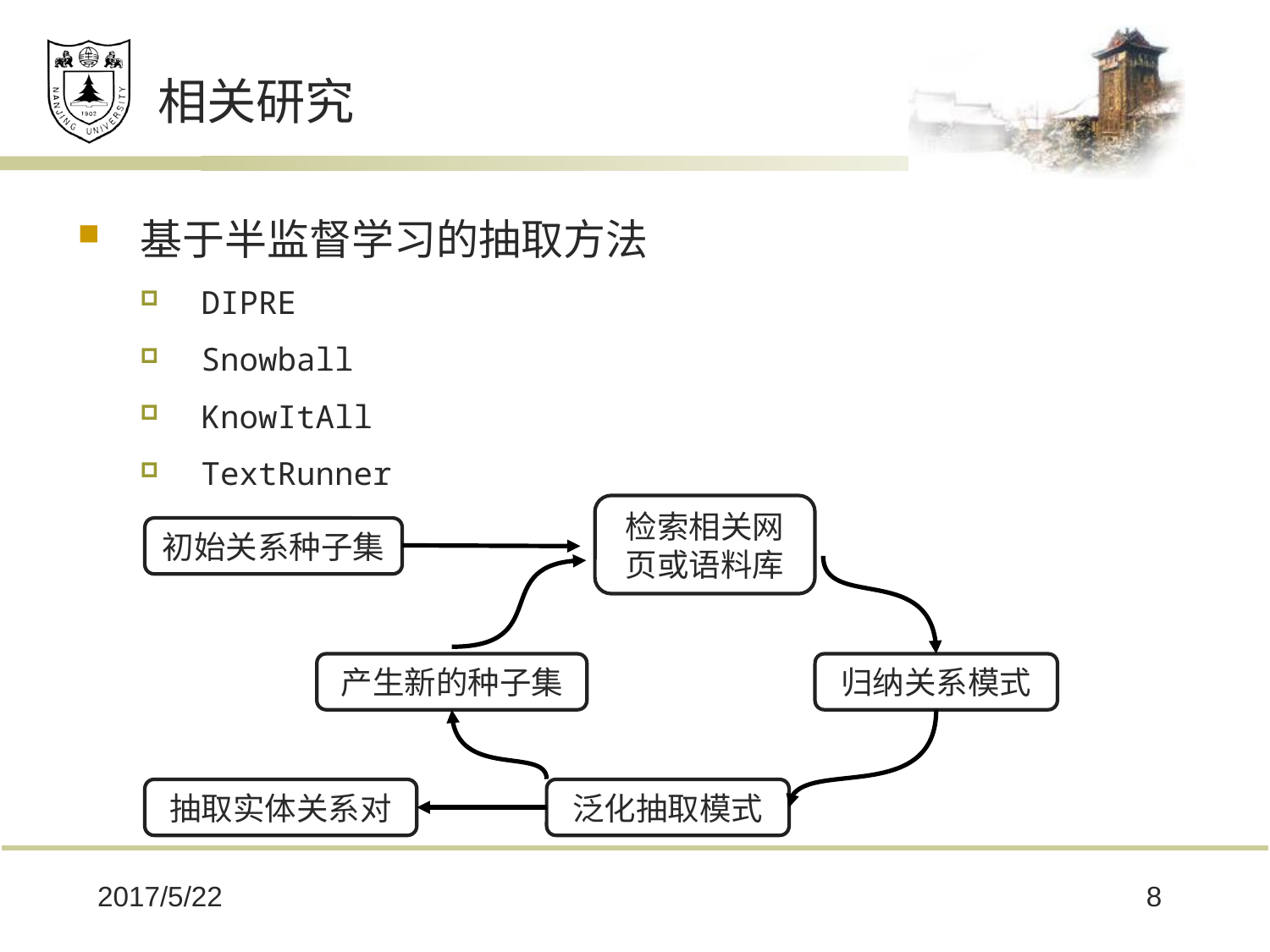

# 相关研究
基于半监督学习的抽取方法
DIPRE
Snowball
KnowItAll
TextRunner
检索相关网页或语料库
初始关系种子集
产生新的种子集
归纳关系模式
抽取实体关系对
泛化抽取模式
2017/5/22
8